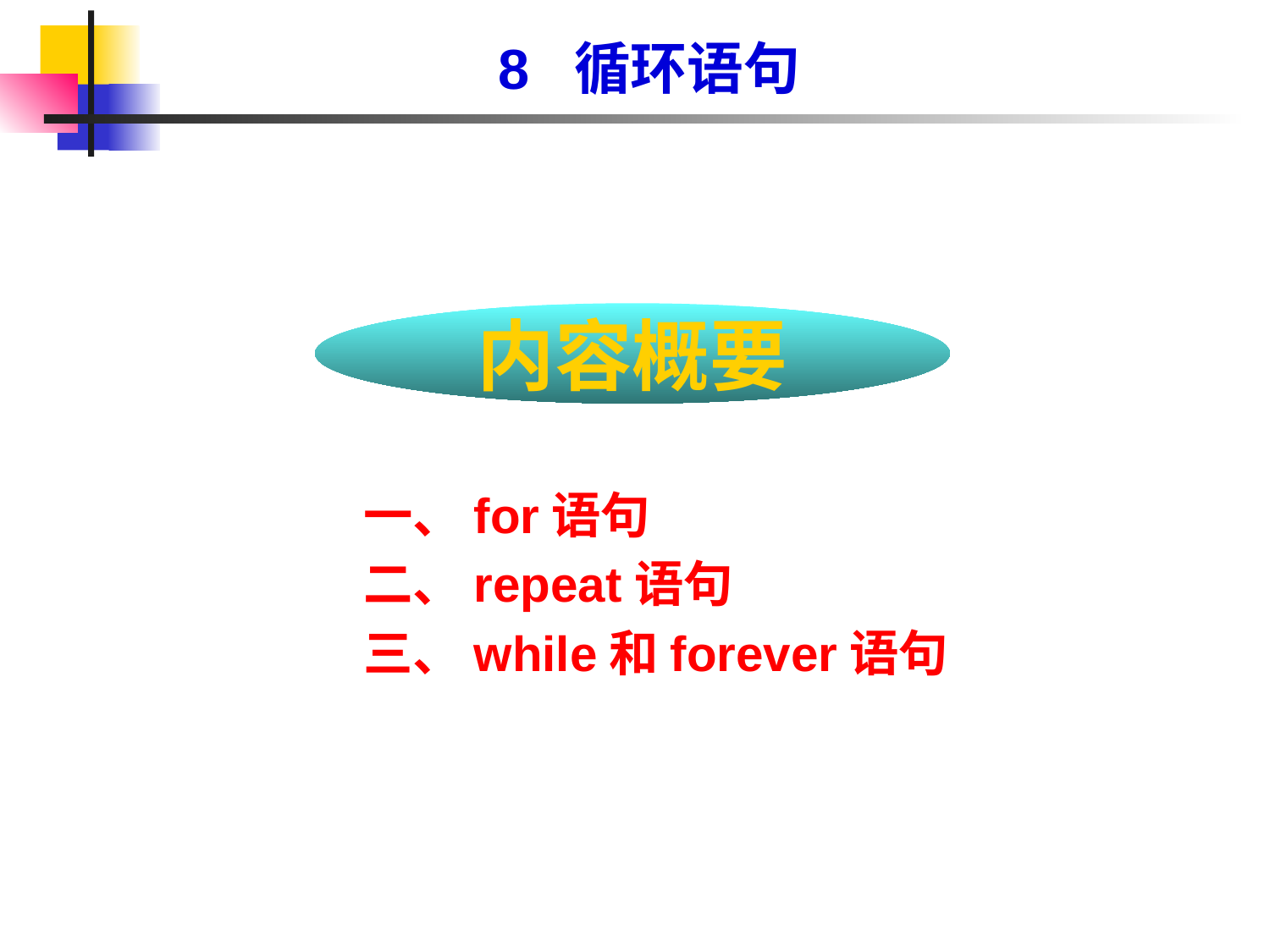

8  循环语句
内容概要
一、for语句
二、repeat语句
三、while和forever语句

# 141